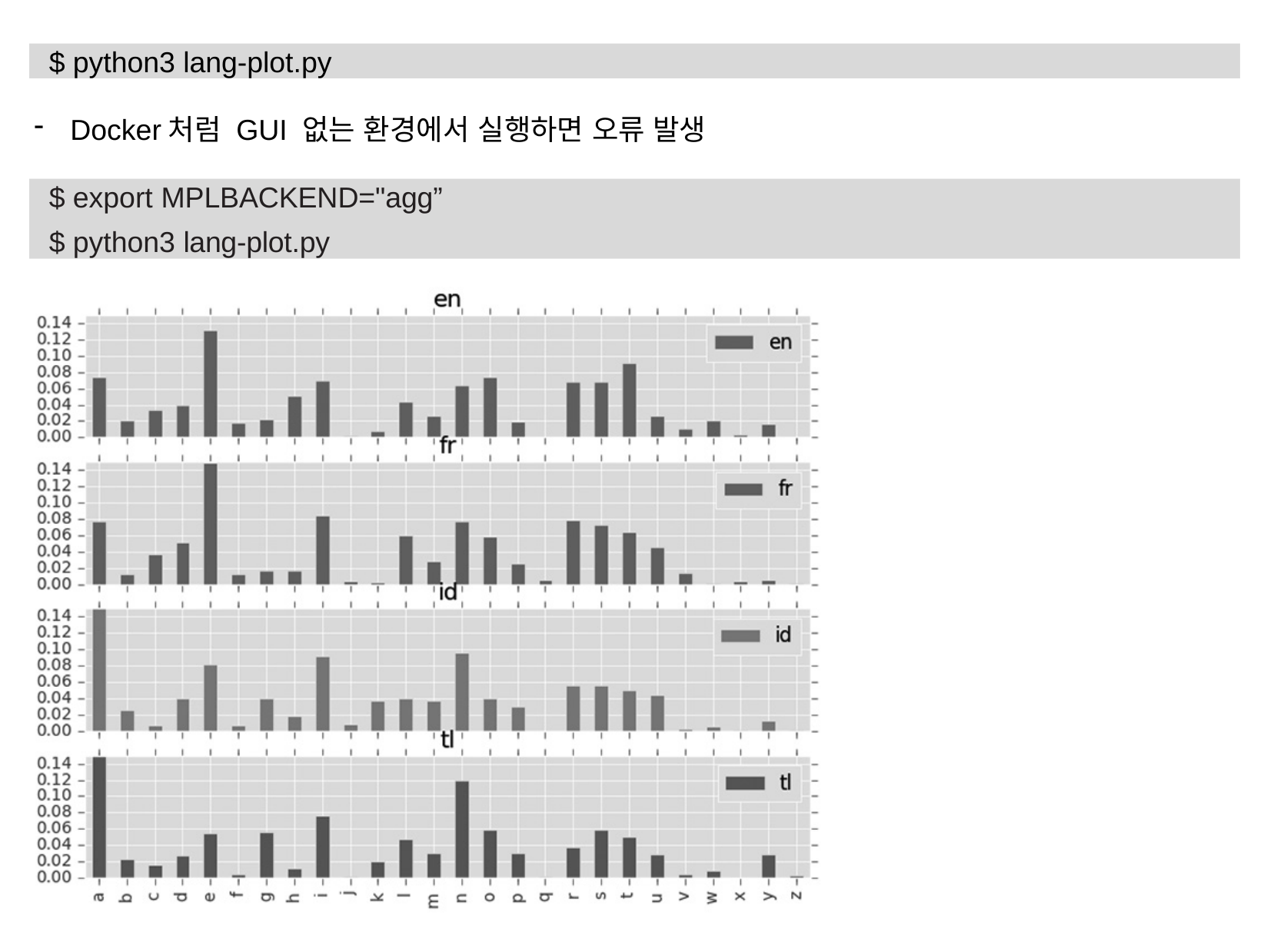

$ python3 lang-plot.py
Docker처럼 GUI 없는 환경에서 실행하면 오류 발생
$ export MPLBACKEND="agg”
$ python3 lang-plot.py